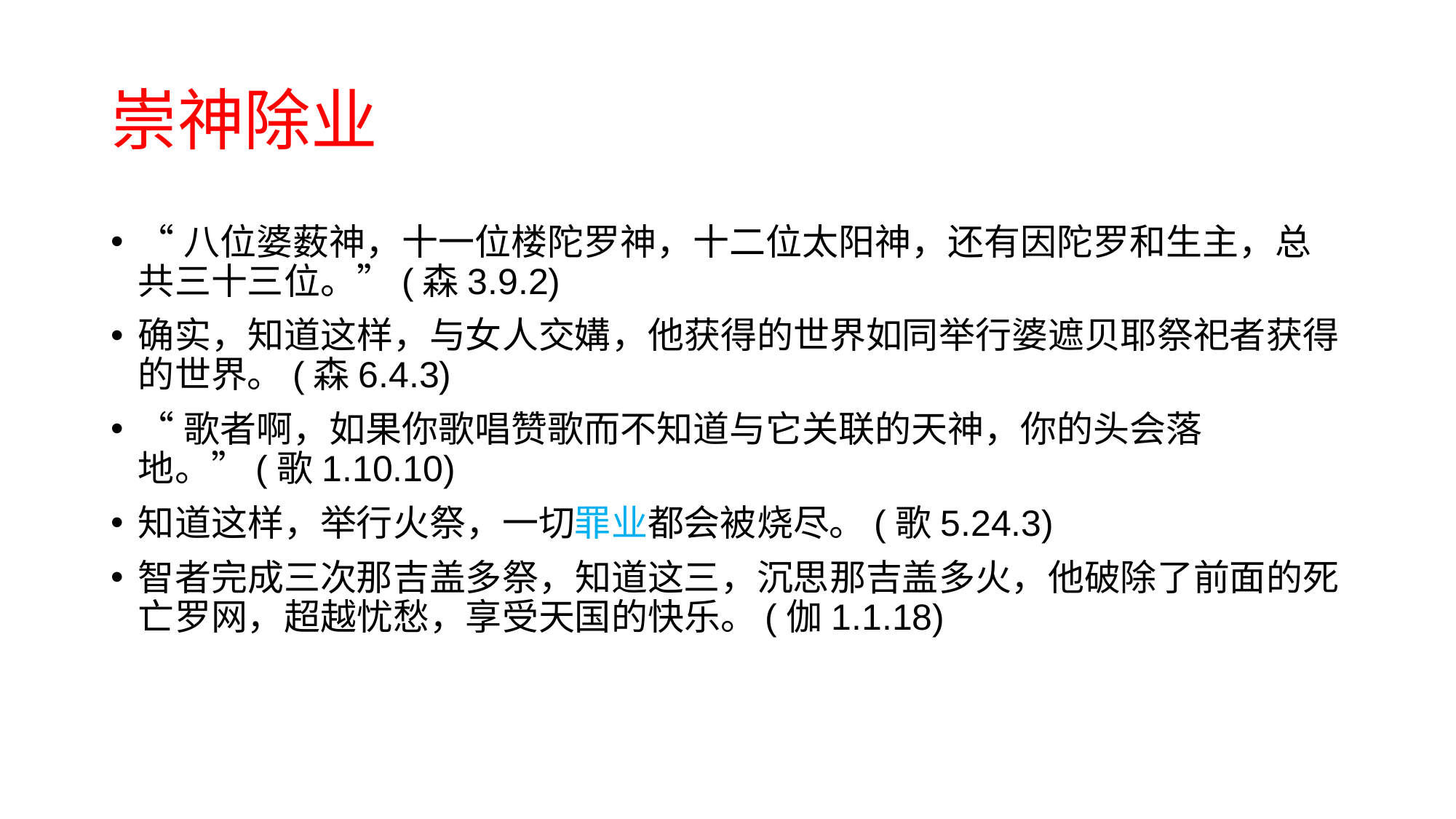

# 崇神除业
“八位婆薮神，十一位楼陀罗神，十二位太阳神，还有因陀罗和生主，总共三十三位。”(森3.9.2)
确实，知道这样，与女人交媾，他获得的世界如同举行婆遮贝耶祭祀者获得的世界。(森6.4.3)
“歌者啊，如果你歌唱赞歌而不知道与它关联的天神，你的头会落地。”(歌1.10.10)
知道这样，举行火祭，一切罪业都会被烧尽。(歌5.24.3)
智者完成三次那吉盖多祭，知道这三，沉思那吉盖多火，他破除了前面的死亡罗网，超越忧愁，享受天国的快乐。(伽1.1.18)